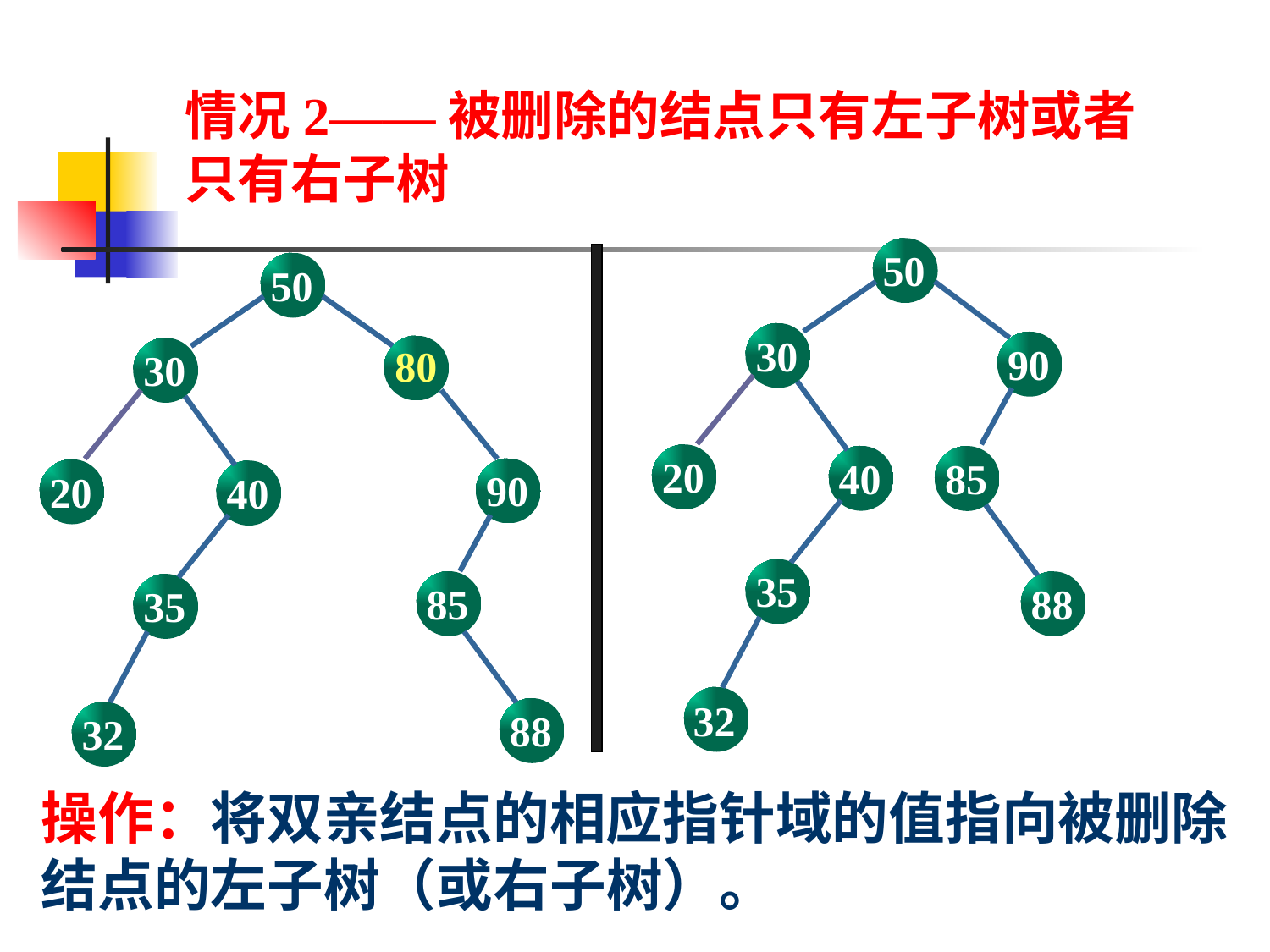

情况2——被删除的结点只有左子树或者只有右子树

50

50

30

90
80
30

20
40
85

90
20
40

35

85
88
35

32

88
32
操作：将双亲结点的相应指针域的值指向被删除结点的左子树（或右子树）。